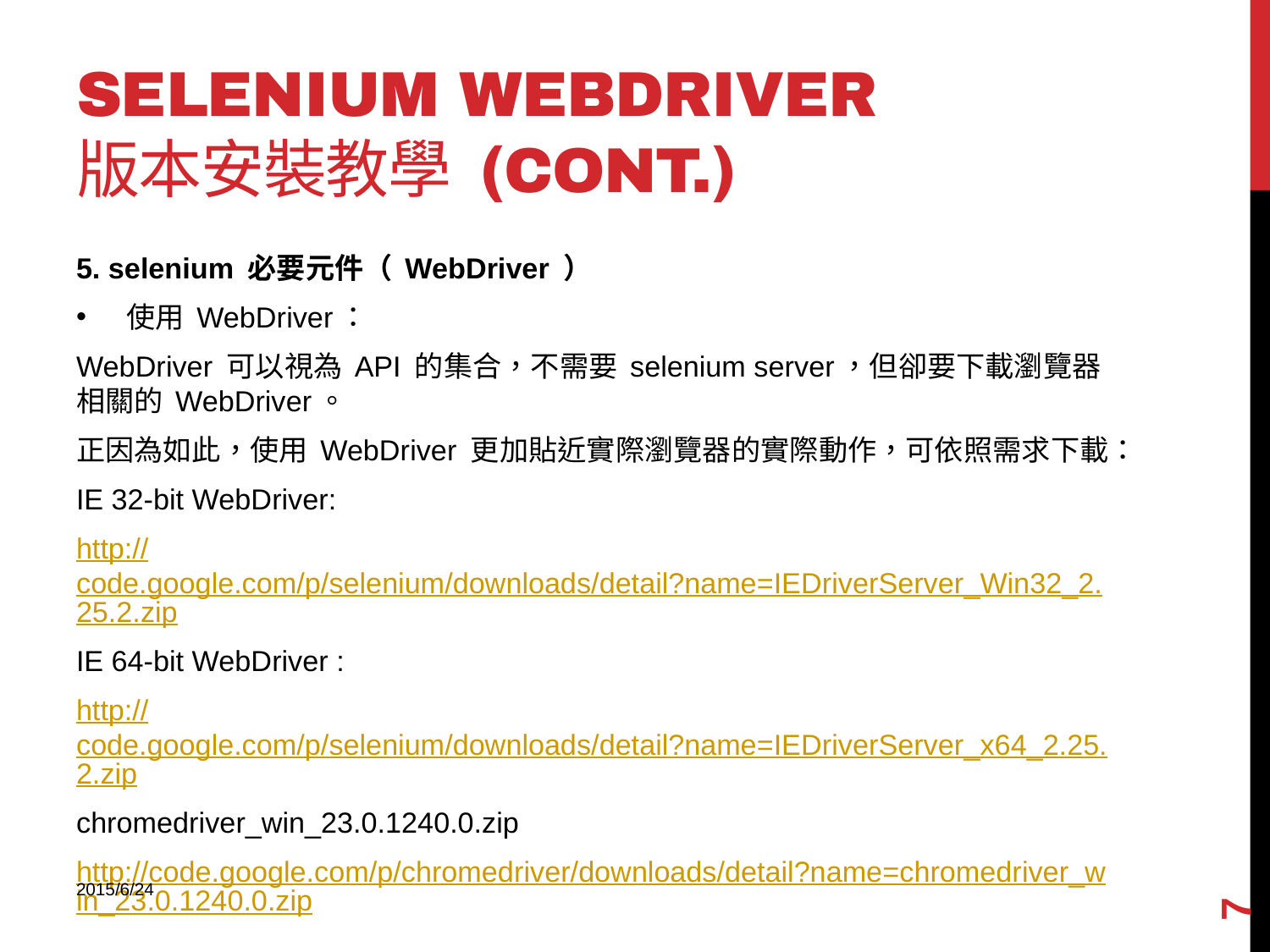

# Selenium WebDriver版本安裝教學 (Cont.)
5. selenium 必要元件（ WebDriver ）
使用 WebDriver：
WebDriver 可以視為 API 的集合，不需要 selenium server，但卻要下載瀏覽器相關的 WebDriver。
正因為如此，使用 WebDriver 更加貼近實際瀏覽器的實際動作，可依照需求下載：
IE 32-bit WebDriver:
http://code.google.com/p/selenium/downloads/detail?name=IEDriverServer_Win32_2.25.2.zip
IE 64-bit WebDriver :
http://code.google.com/p/selenium/downloads/detail?name=IEDriverServer_x64_2.25.2.zip
chromedriver_win_23.0.1240.0.zip
http://code.google.com/p/chromedriver/downloads/detail?name=chromedriver_win_23.0.1240.0.zip

7
2015/6/24